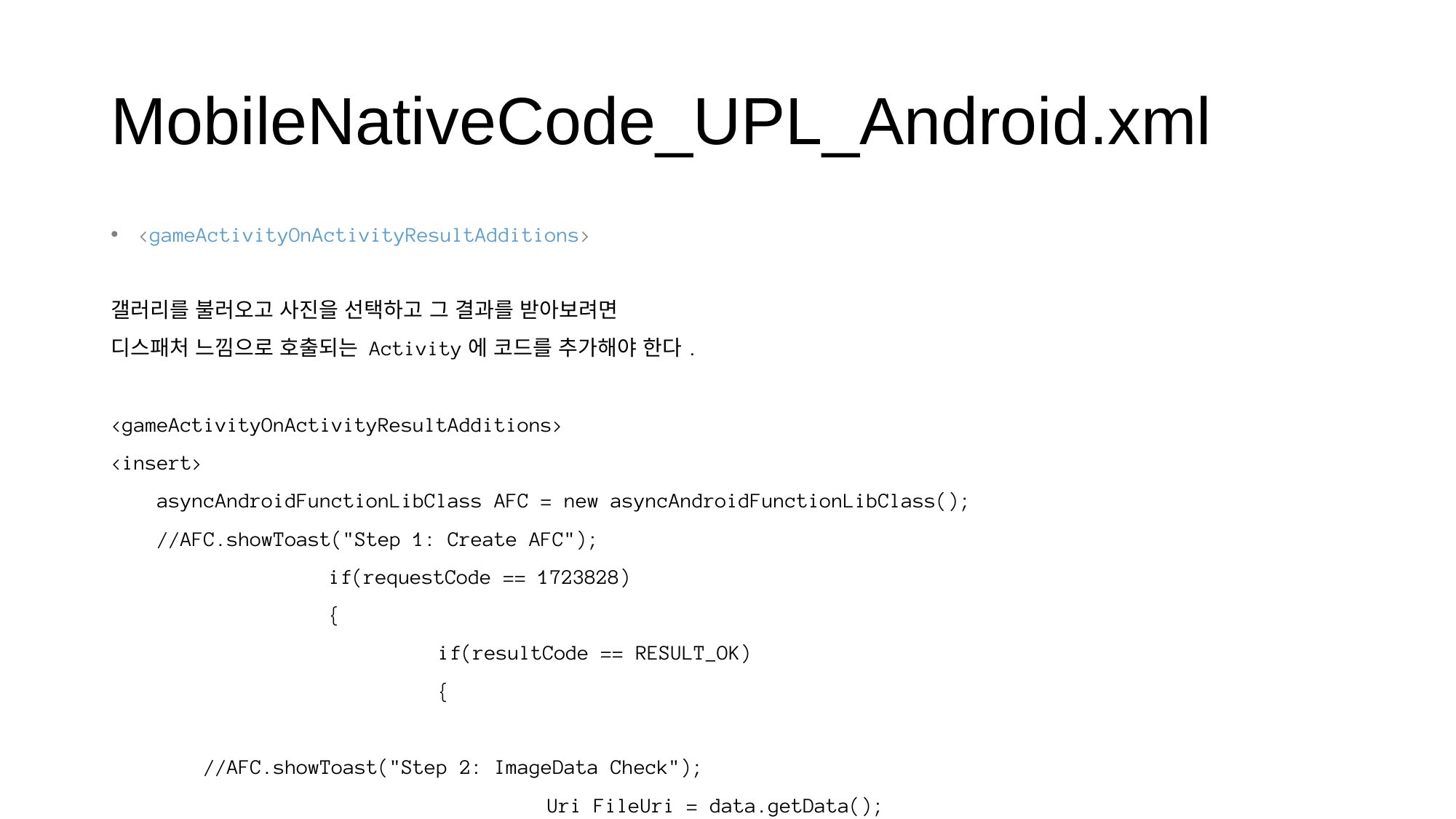

# MobileNativeCode_UPL_Android.xml
<gameActivityOnActivityResultAdditions>

갤러리를 불러오고 사진을 선택하고 그 결과를 받아보려면
디스패처 느낌으로 호출되는 Activity에 코드를 추가해야 한다.

<gameActivityOnActivityResultAdditions>
<insert>
    asyncAndroidFunctionLibClass AFC = new asyncAndroidFunctionLibClass();
    //AFC.showToast("Step 1: Create AFC");
		if(requestCode == 1723828)
		{
			if(resultCode == RESULT_OK)
			{

        //AFC.showToast("Step 2: ImageData Check");
				Uri FileUri = data.getData();
				ImageView VerifyImage = new ImageView(this);
				VerifyImage.setImageURI(FileUri);

				if(VerifyImage.getDrawable() != null)
				{
					//AFC.showToast("VerifyImage.getDrawable");
					String packageName = getApplicationContext().getPackageName();

					//showToast("AppName: " + packageName);

          //AFC.showToast("Activity Size: " + String.valueOf(data.getIntExtra("Gallery_Picture_Size", -1)));
					AFC.sendPictureToApplicationPath(this, packageName, FileUri, data);
				}
			}
			else
			{
			}
		}
		else
		{
			String reqCode = String.valueOf(requestCode);
			AFC.showToast(reqCode + "Is not 172383");
		}

</insert>
</gameActivityOnActivityResultAdditions>
UPL 코드에 이런 식으로 써주면 된다.